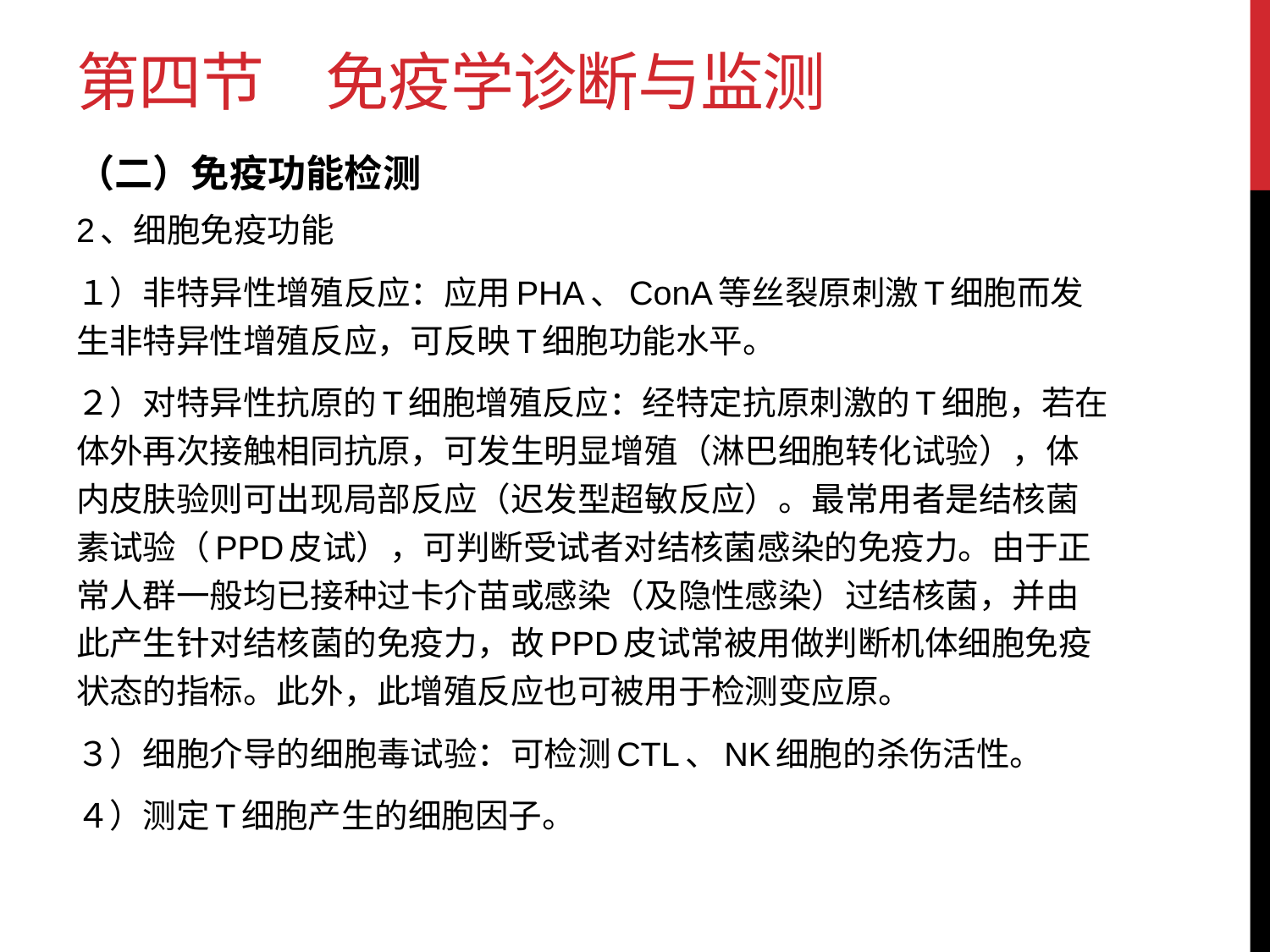

# 第四节　免疫学诊断与监测
（二）免疫功能检测
2、细胞免疫功能
１）非特异性增殖反应：应用PHA、ConA等丝裂原刺激T细胞而发生非特异性增殖反应，可反映T细胞功能水平。
２）对特异性抗原的T细胞增殖反应：经特定抗原刺激的T细胞，若在体外再次接触相同抗原，可发生明显增殖（淋巴细胞转化试验），体内皮肤验则可出现局部反应（迟发型超敏反应）。最常用者是结核菌素试验（PPD皮试），可判断受试者对结核菌感染的免疫力。由于正常人群一般均已接种过卡介苗或感染（及隐性感染）过结核菌，并由此产生针对结核菌的免疫力，故PPD皮试常被用做判断机体细胞免疫状态的指标。此外，此增殖反应也可被用于检测变应原。
３）细胞介导的细胞毒试验：可检测CTL、NK细胞的杀伤活性。
４）测定T细胞产生的细胞因子。